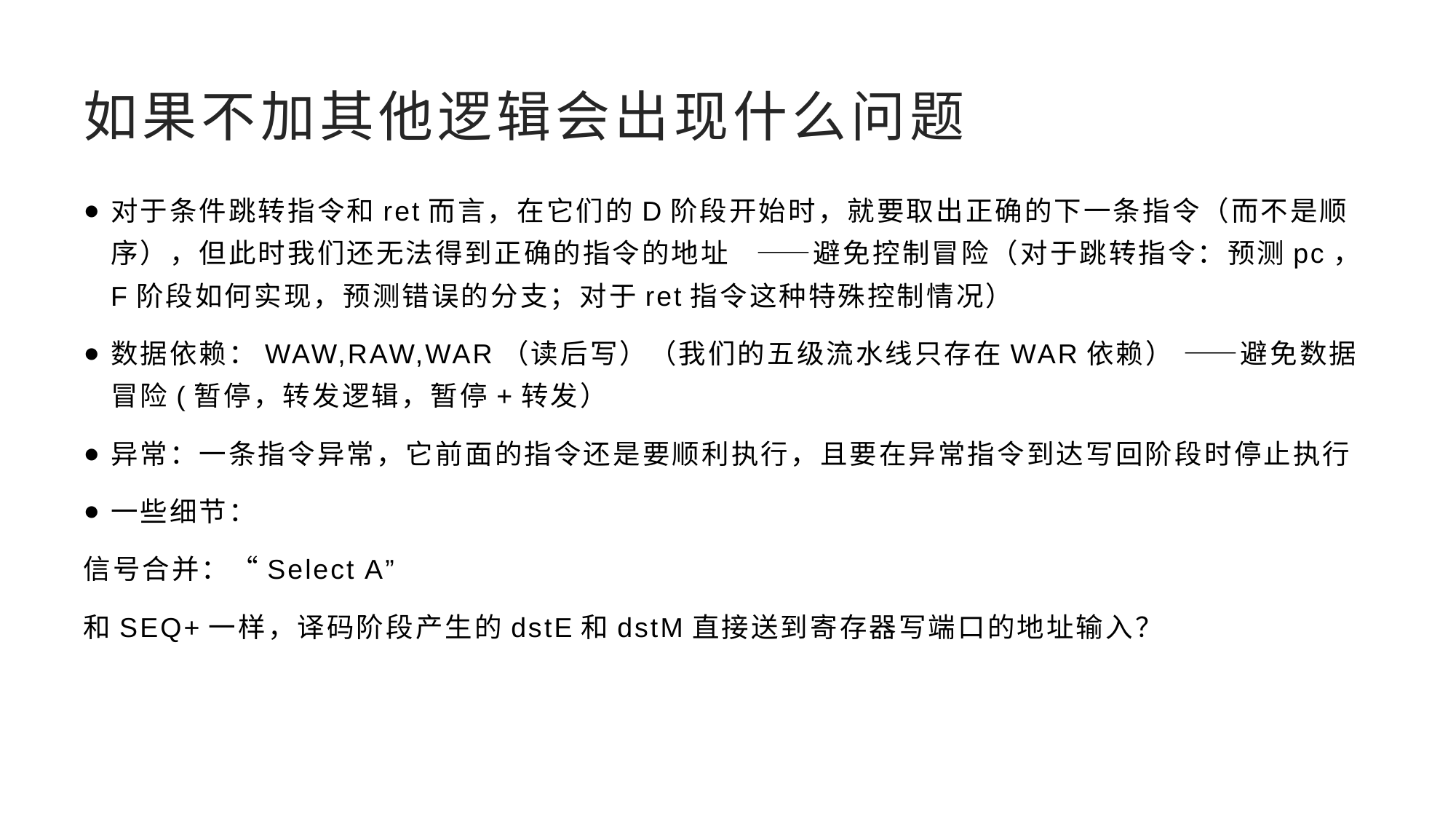

# 如果不加其他逻辑会出现什么问题
对于条件跳转指令和ret而言，在它们的D阶段开始时，就要取出正确的下一条指令（而不是顺序），但此时我们还无法得到正确的指令的地址   ——避免控制冒险（对于跳转指令：预测pc，F阶段如何实现，预测错误的分支；对于ret指令这种特殊控制情况）
数据依赖：WAW,RAW,WAR（读后写）（我们的五级流水线只存在WAR依赖） ——避免数据冒险(暂停，转发逻辑，暂停+转发）
异常：一条指令异常，它前面的指令还是要顺利执行，且要在异常指令到达写回阶段时停止执行
一些细节：
信号合并：“Select A”
和SEQ+一样，译码阶段产生的dstE和dstM直接送到寄存器写端口的地址输入？